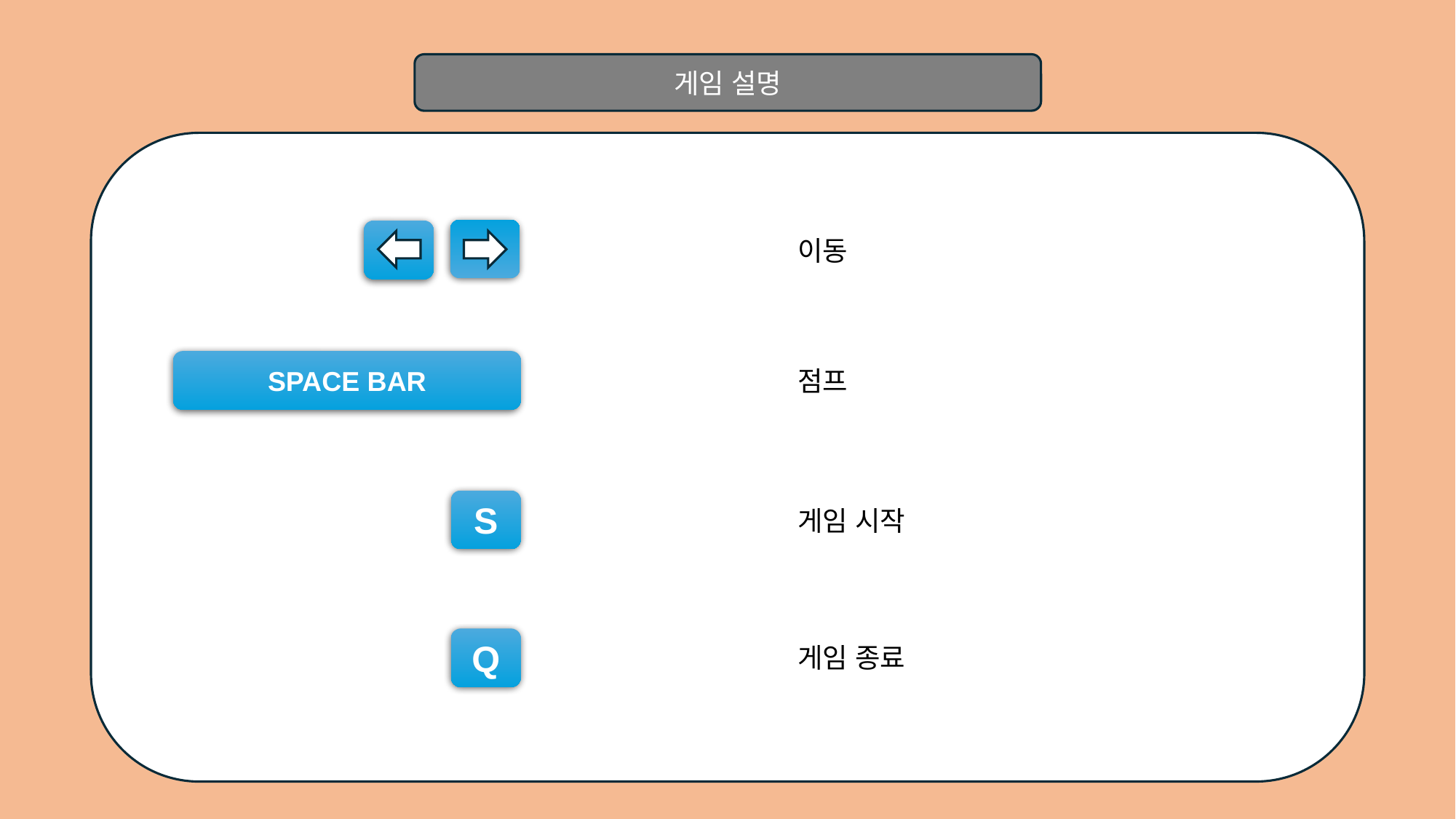

게임 설명

이동

SPACE BAR
점프
S​
게임 시작
Q
게임 종료